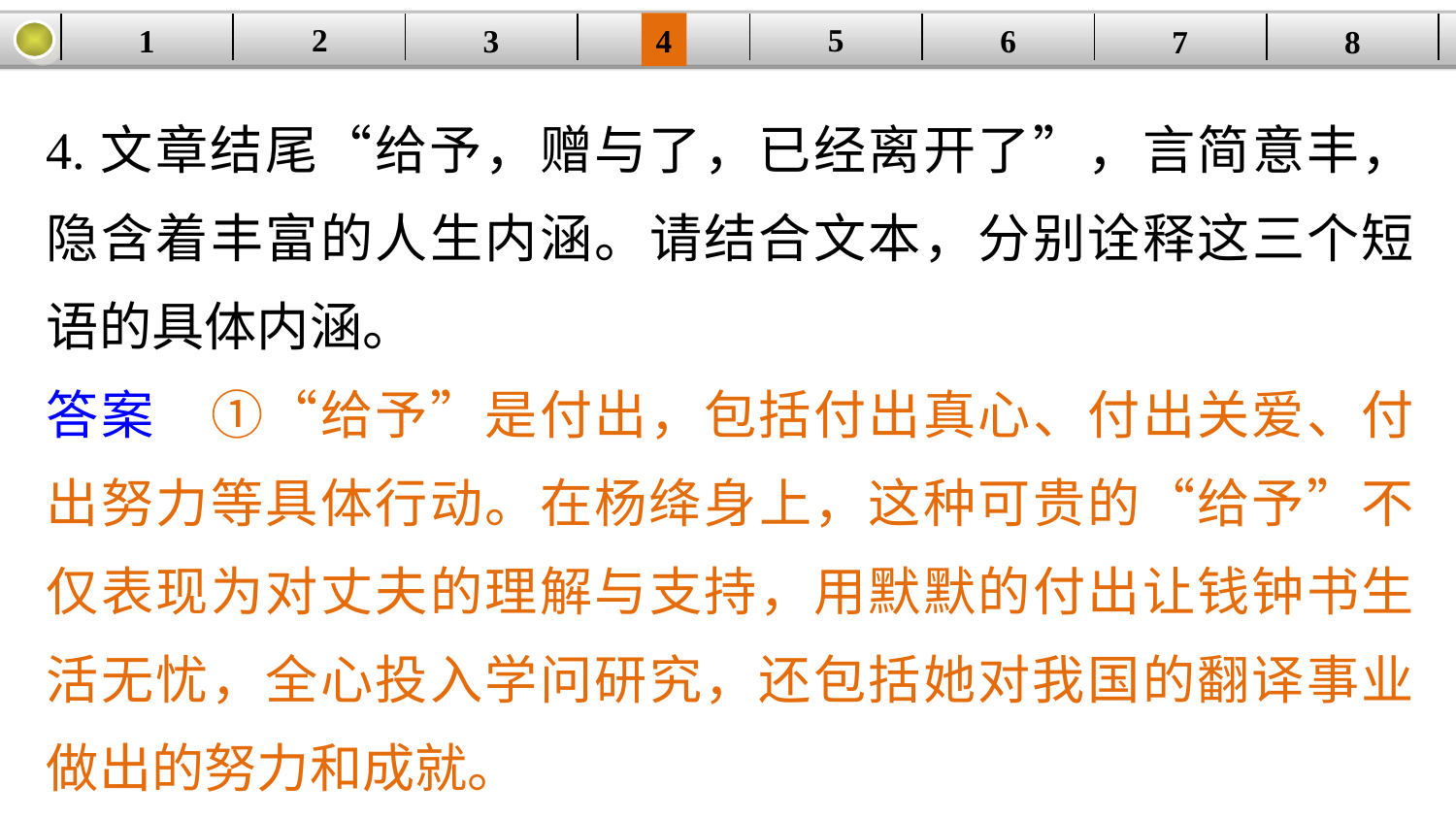

5
2
1
4
6
|  |  |  |  |  |  |  |  |
| --- | --- | --- | --- | --- | --- | --- | --- |
3
8
7

4.文章结尾“给予，赠与了，已经离开了”，言简意丰，隐含着丰富的人生内涵。请结合文本，分别诠释这三个短语的具体内涵。
答案　①“给予”是付出，包括付出真心、付出关爱、付出努力等具体行动。在杨绛身上，这种可贵的“给予”不仅表现为对丈夫的理解与支持，用默默的付出让钱钟书生活无忧，全心投入学问研究，还包括她对我国的翻译事业做出的努力和成就。